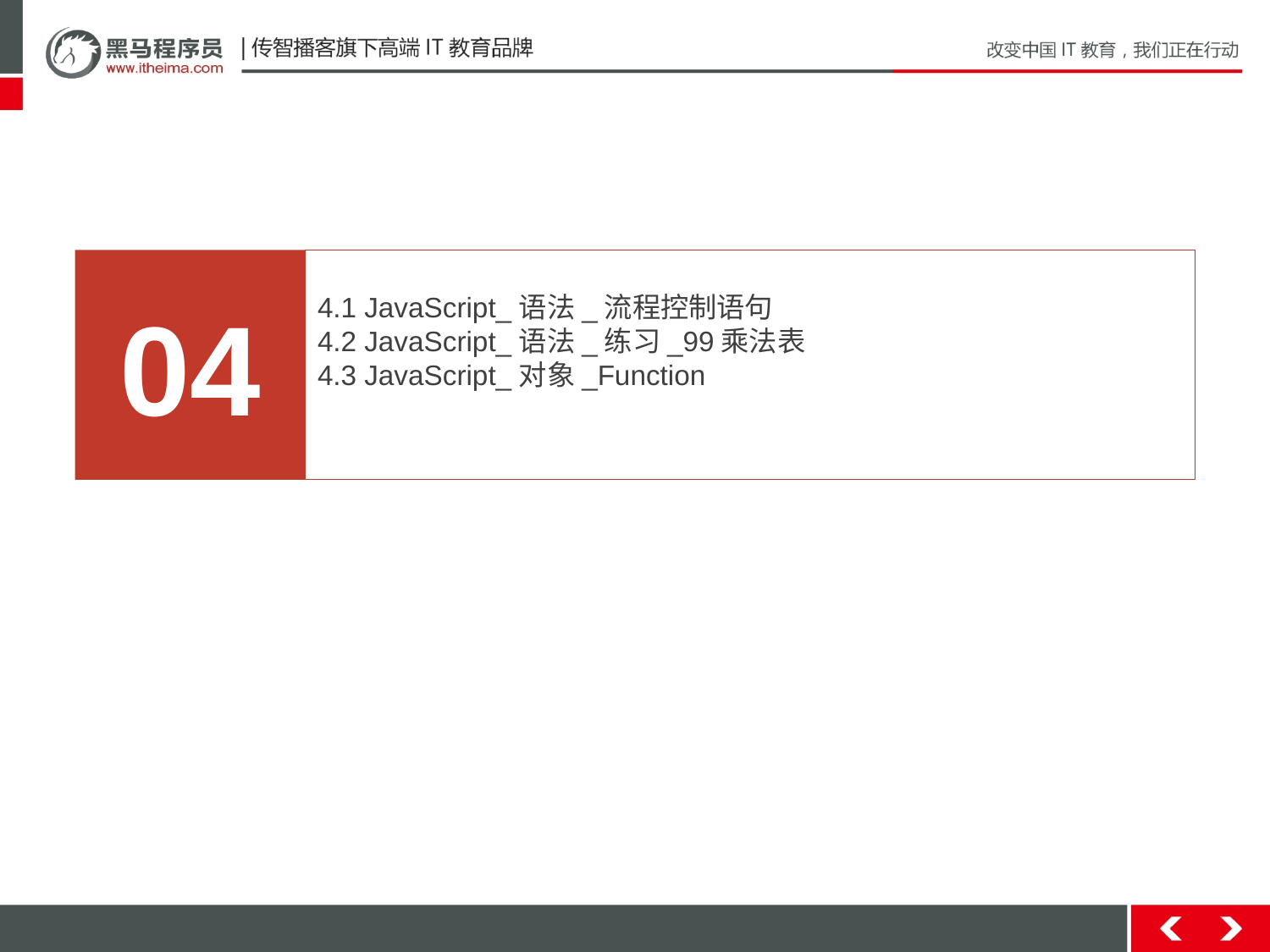

04

4.1 JavaScript_语法_流程控制语句
4.2 JavaScript_语法_练习_99乘法表
4.3 JavaScript_对象_Function